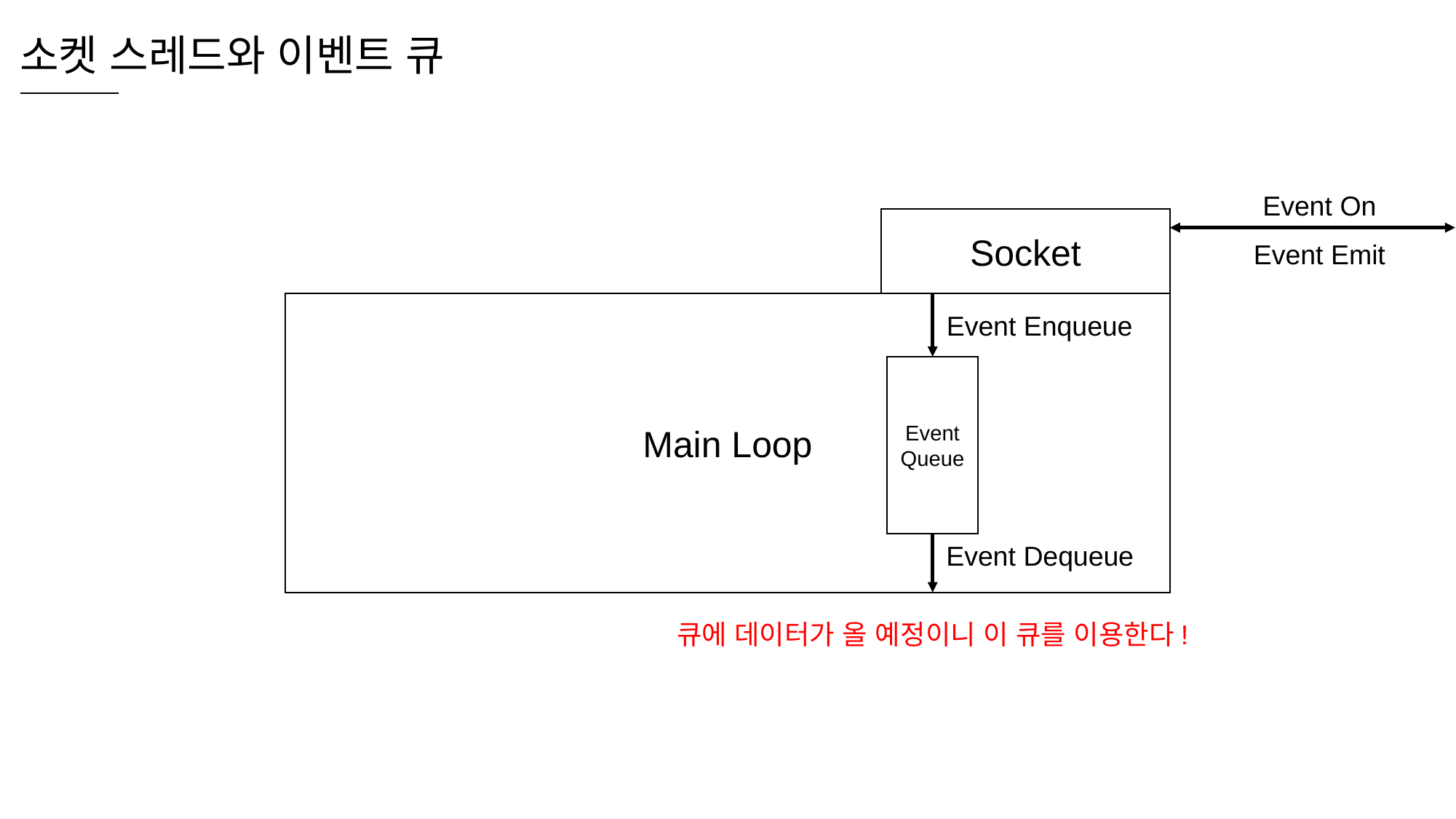

소켓 스레드와 이벤트 큐
Event On
Socket
Event Emit
Main Loop
Event Enqueue
Event
Queue
Event Dequeue
큐에 데이터가 올 예정이니 이 큐를 이용한다!